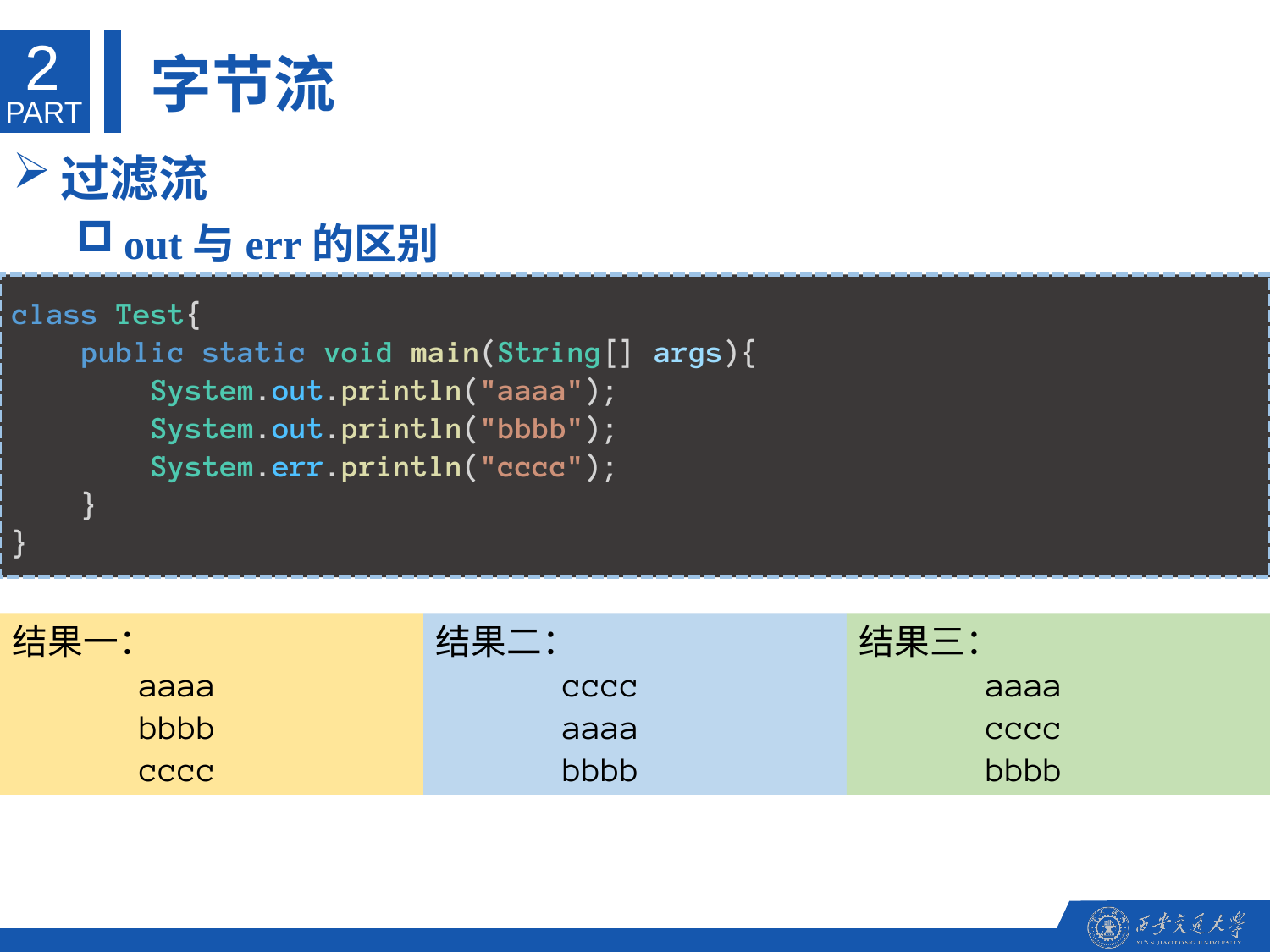

2
字节流
PART
过滤流
out与err的区别
class Test{
    public static void main(String[] args){
        System.out.println("aaaa");
        System.out.println("bbbb");
        System.err.println("cccc");
    }
}
结果一：
	aaaa
    	bbbb
    	cccc
结果二：
    	cccc
    	aaaa
    	bbbb
结果三：
    	aaaa
    	cccc
    	bbbb